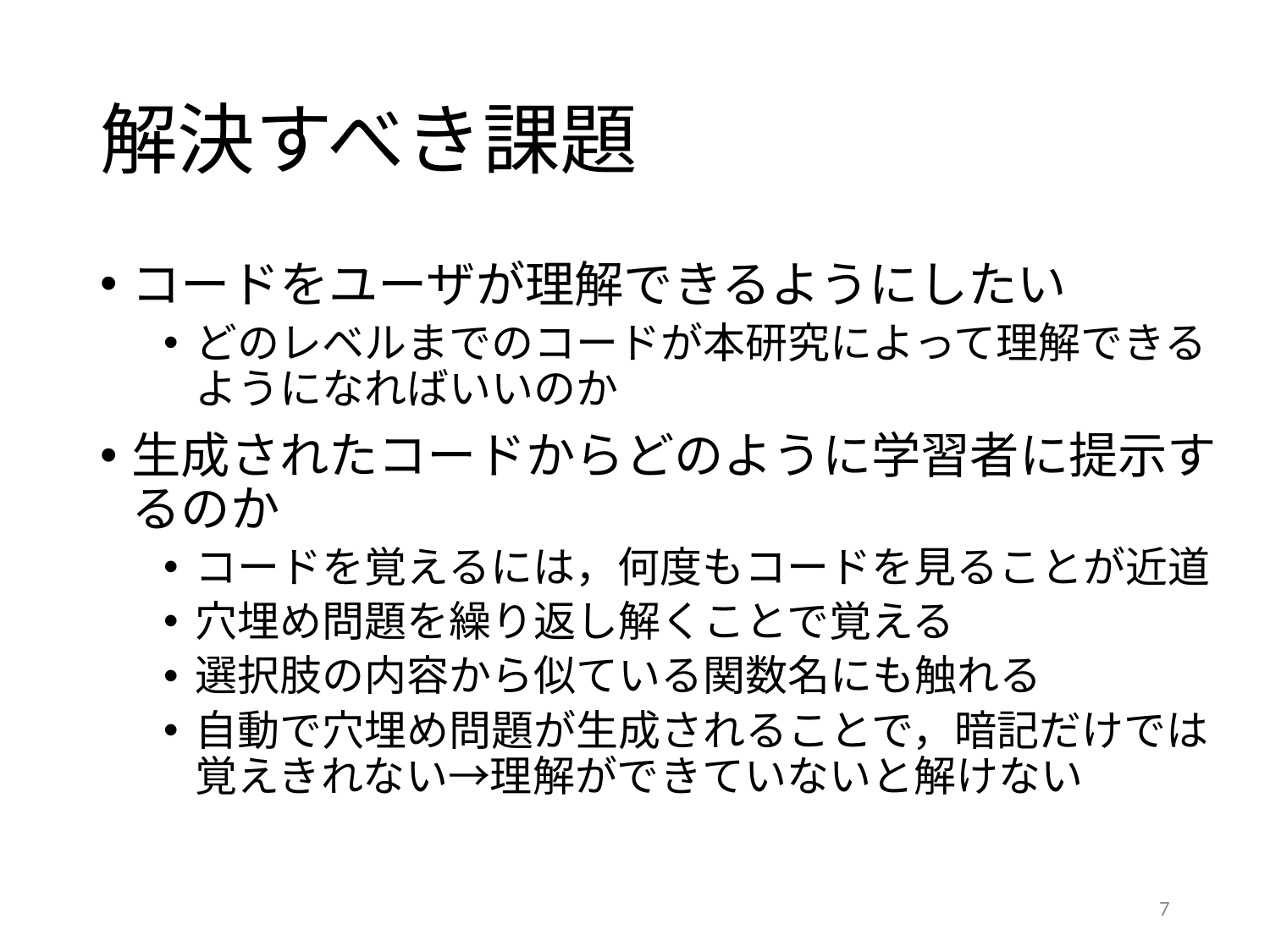

# 解決すべき課題
コードをユーザが理解できるようにしたい
どのレベルまでのコードが本研究によって理解できるようになればいいのか
生成されたコードからどのように学習者に提示するのか
コードを覚えるには，何度もコードを見ることが近道
穴埋め問題を繰り返し解くことで覚える
選択肢の内容から似ている関数名にも触れる
自動で穴埋め問題が生成されることで，暗記だけでは覚えきれない→理解ができていないと解けない

7